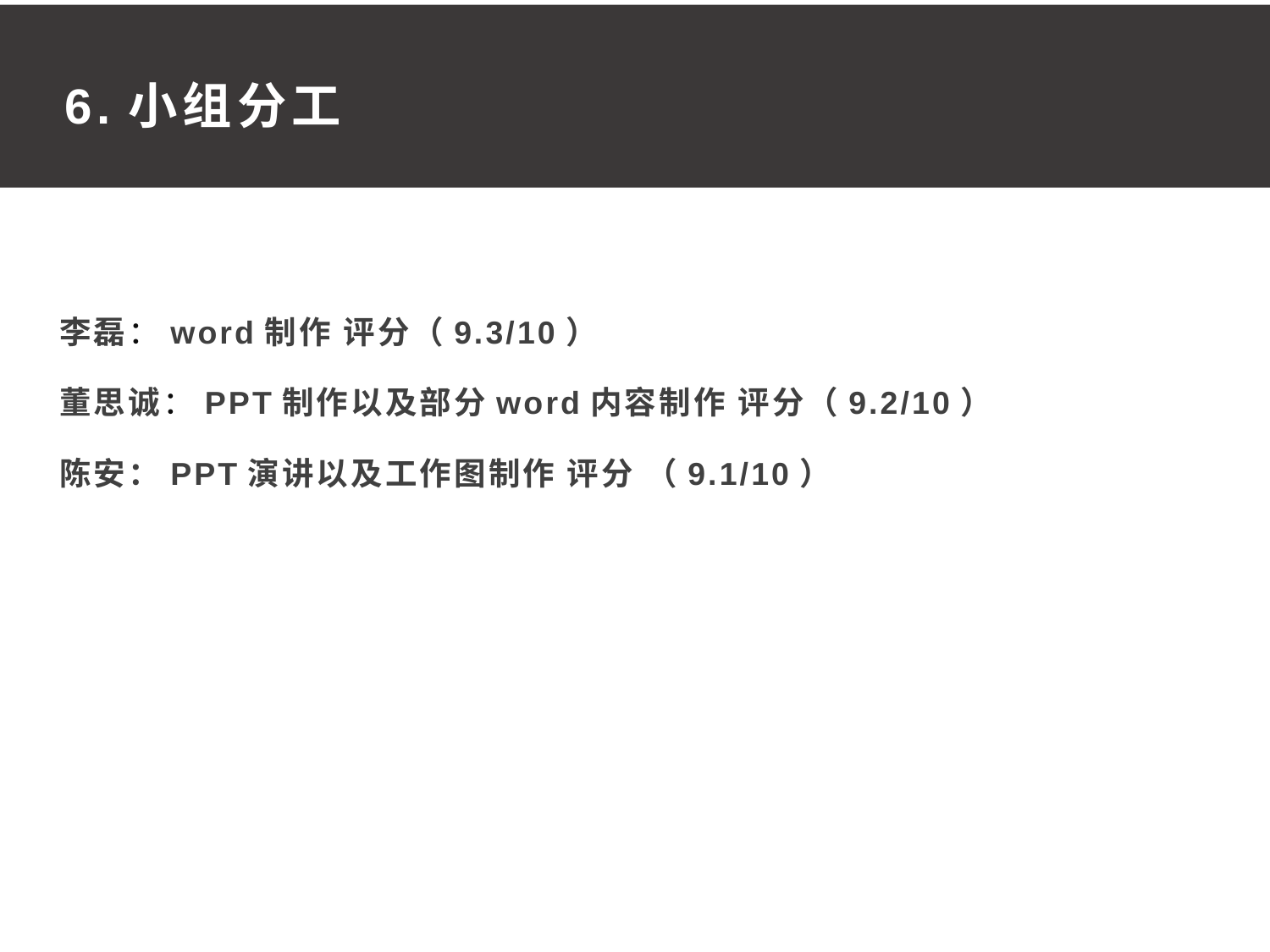

6.小组分工
李磊：word制作 评分（9.3/10）
董思诚：PPT制作以及部分word内容制作 评分（9.2/10）
陈安：PPT演讲以及工作图制作 评分 （9.1/10）